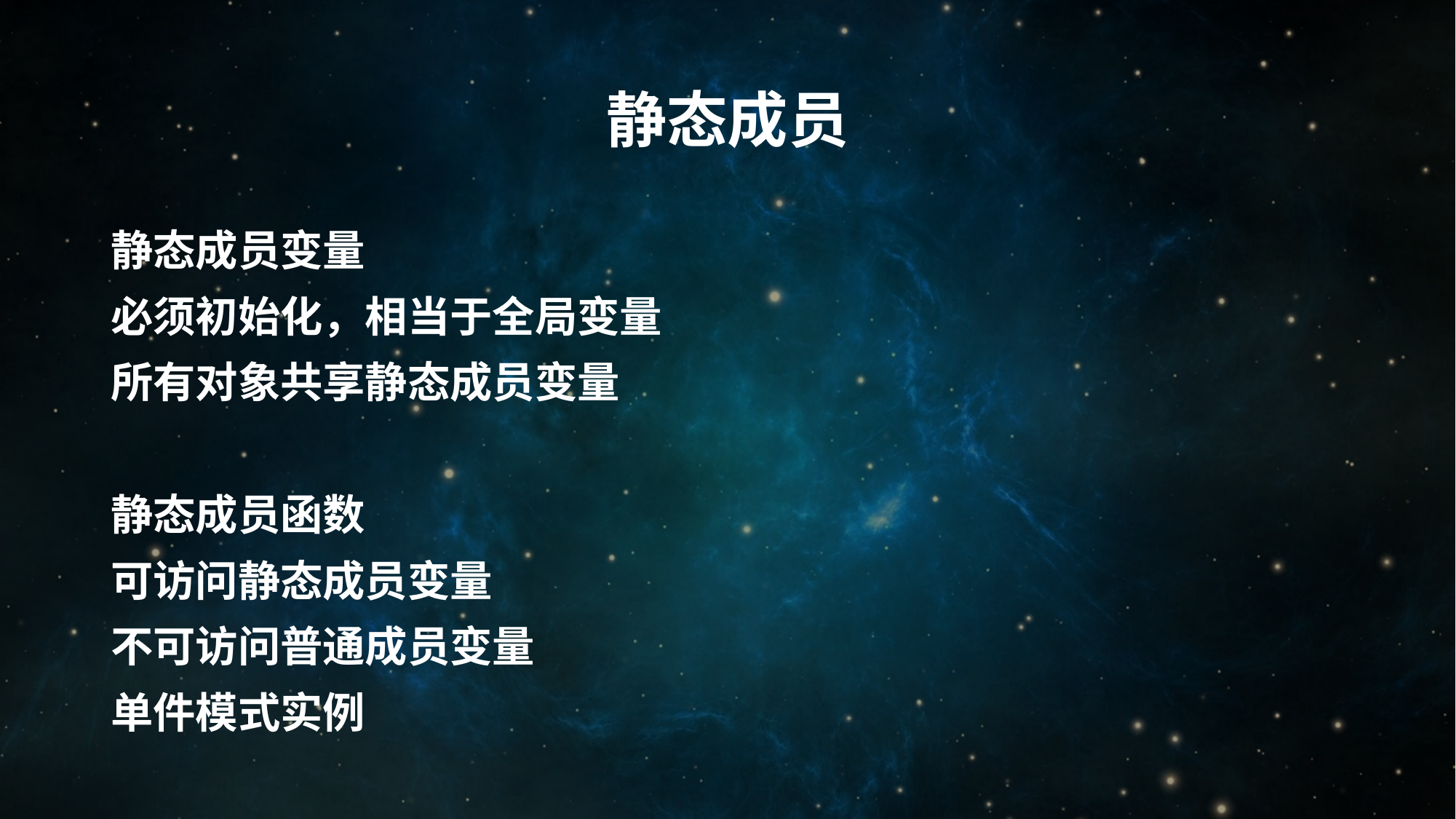

# 静态成员
静态成员变量
必须初始化，相当于全局变量
所有对象共享静态成员变量

静态成员函数
可访问静态成员变量
不可访问普通成员变量
单件模式实例